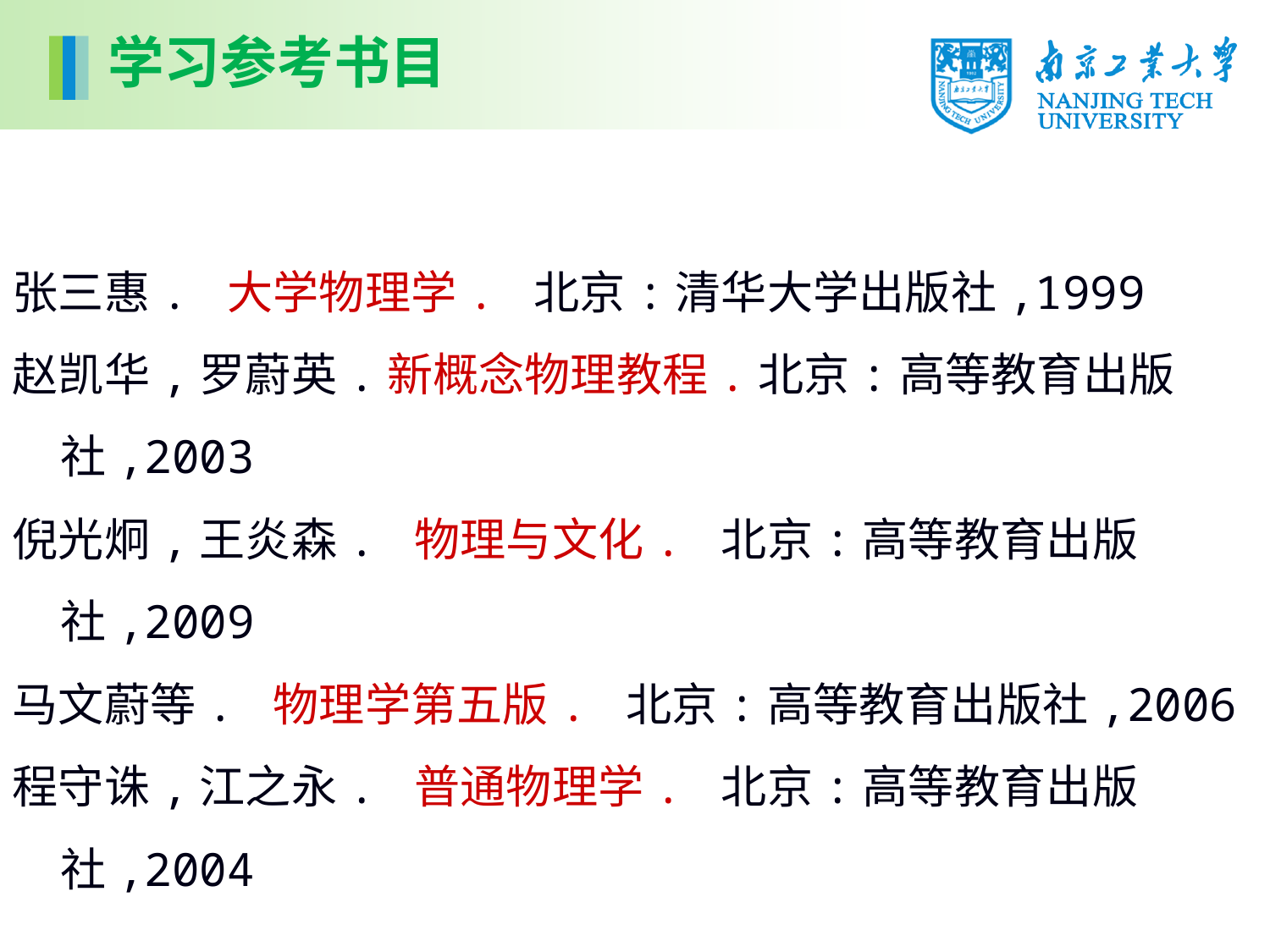

学习参考书目
张三惠. 大学物理学. 北京:清华大学出版社,1999
赵凯华,罗蔚英.新概念物理教程.北京:高等教育出版社,2003
倪光炯,王炎森. 物理与文化. 北京:高等教育出版社,2009
马文蔚等. 物理学第五版. 北京:高等教育出版社,2006
程守诛,江之永. 普通物理学. 北京:高等教育出版社,2004